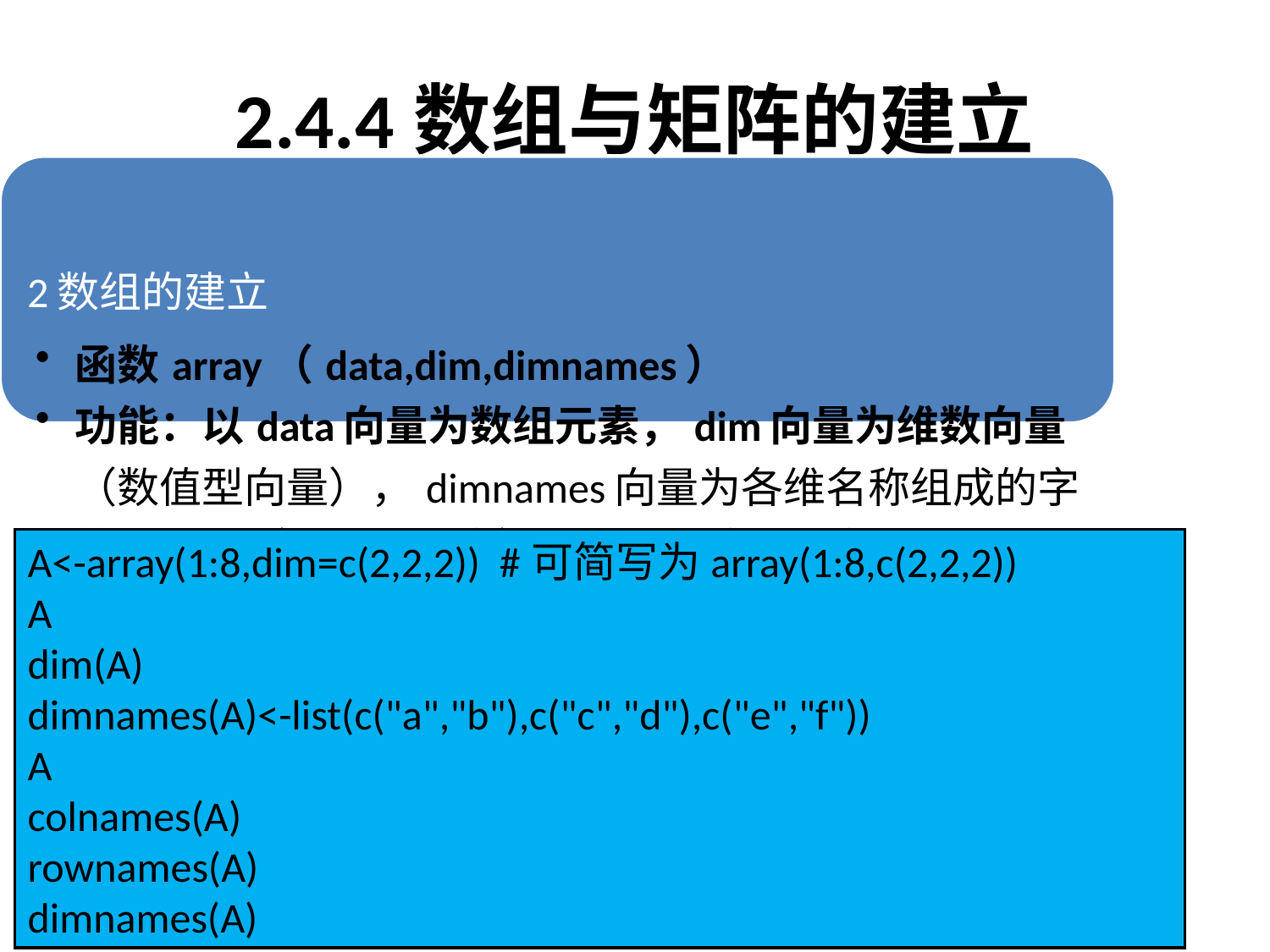

# 2.4.4数组与矩阵的建立
2数组的建立
函数array（data,dim,dimnames）
功能：以data向量为数组元素，dim向量为维数向量（数值型向量），dimnames向量为各维名称组成的字符型向量（可缺省为空），从而建立一个数组。
注意：数据元素填充方式是先行、后列、再页
A<-array(1:8,dim=c(2,2,2))  #可简写为array(1:8,c(2,2,2))
A
dim(A)
dimnames(A)<-list(c("a","b"),c("c","d"),c("e","f"))
A
colnames(A)
rownames(A)
dimnames(A)